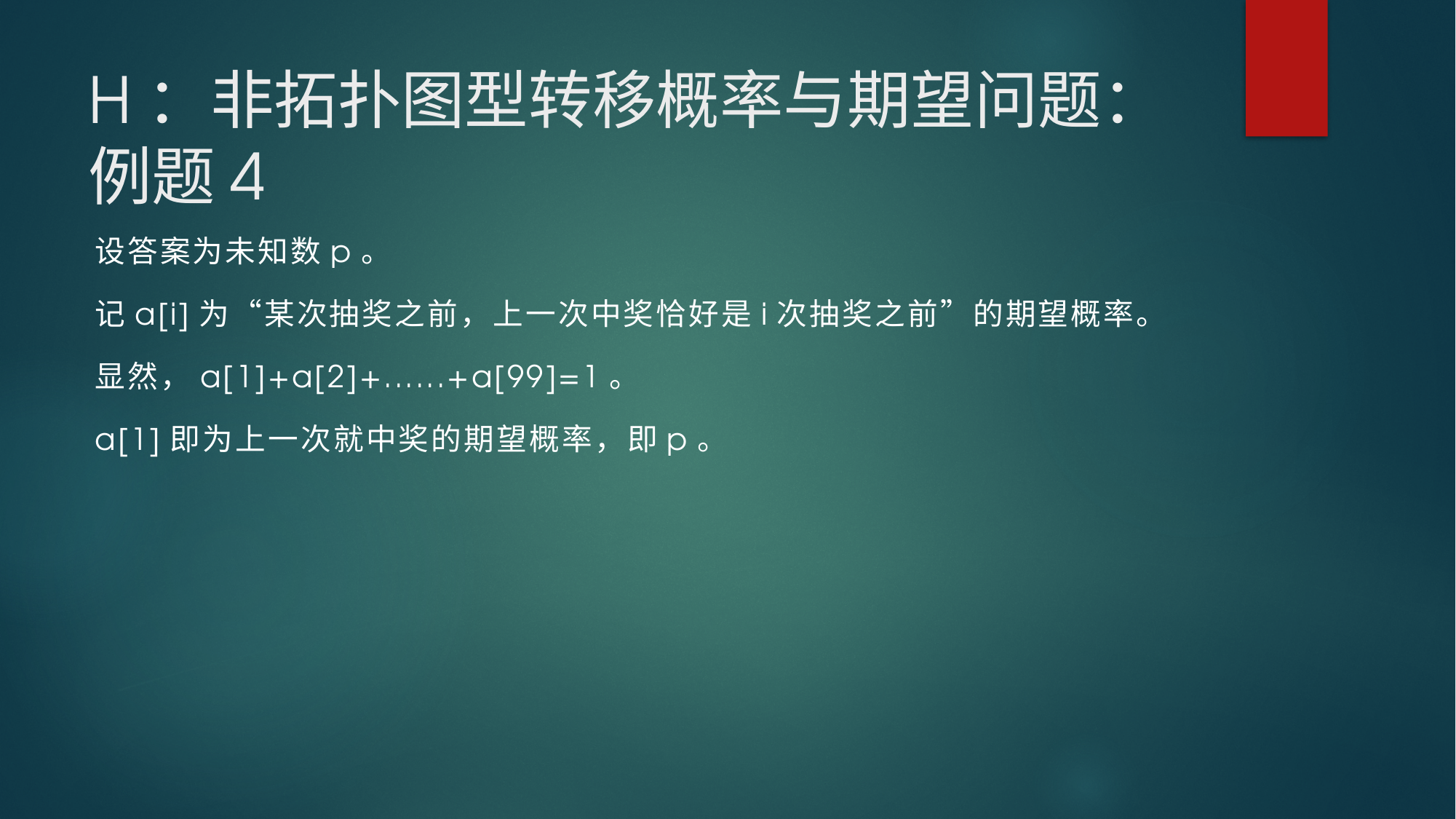

# H：非拓扑图型转移概率与期望问题：例题4
设答案为未知数p。
记a[i]为“某次抽奖之前，上一次中奖恰好是i次抽奖之前”的期望概率。
显然，a[1]+a[2]+......+a[99]=1。
a[1]即为上一次就中奖的期望概率，即p。